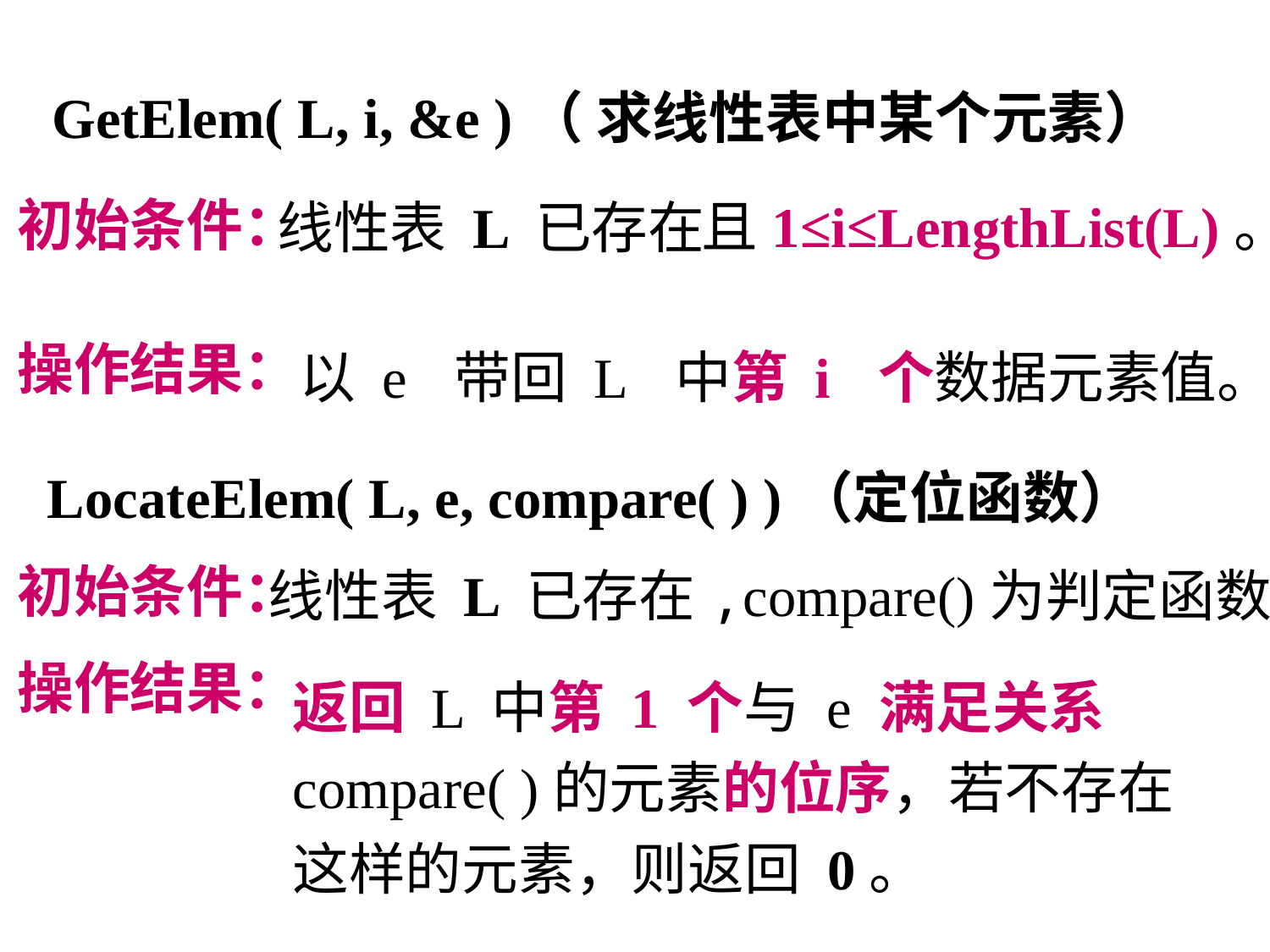

GetElem( L, i, &e )（ 求线性表中某个元素）
初始条件：

操作结果：
且1≤i≤LengthList(L)。
线性表 L 已存在
以 e 带回 L 中第 i 个数据元素值。
LocateElem( L, e, compare( ) )（定位函数）
初始条件：
操作结果：
线性表 L 已存在,compare()为判定函数。
返回 L 中第 1 个与 e 满足关系 compare( )的元素的位序，若不存在这样的元素，则返回 0。